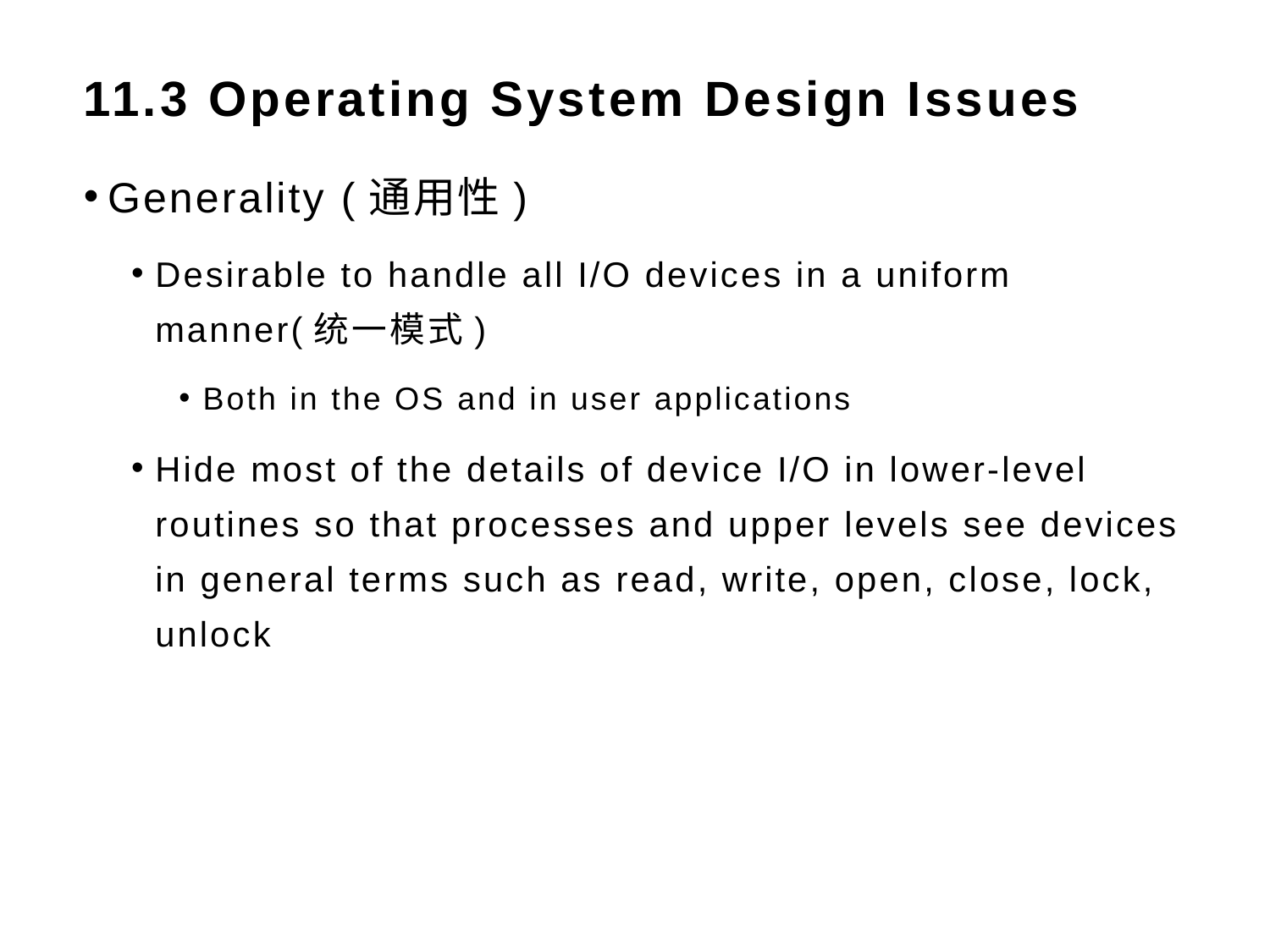

# 11.3 Operating System Design Issues
Generality (通用性)
Desirable to handle all I/O devices in a uniform manner(统一模式)
Both in the OS and in user applications
Hide most of the details of device I/O in lower-level routines so that processes and upper levels see devices in general terms such as read, write, open, close, lock, unlock